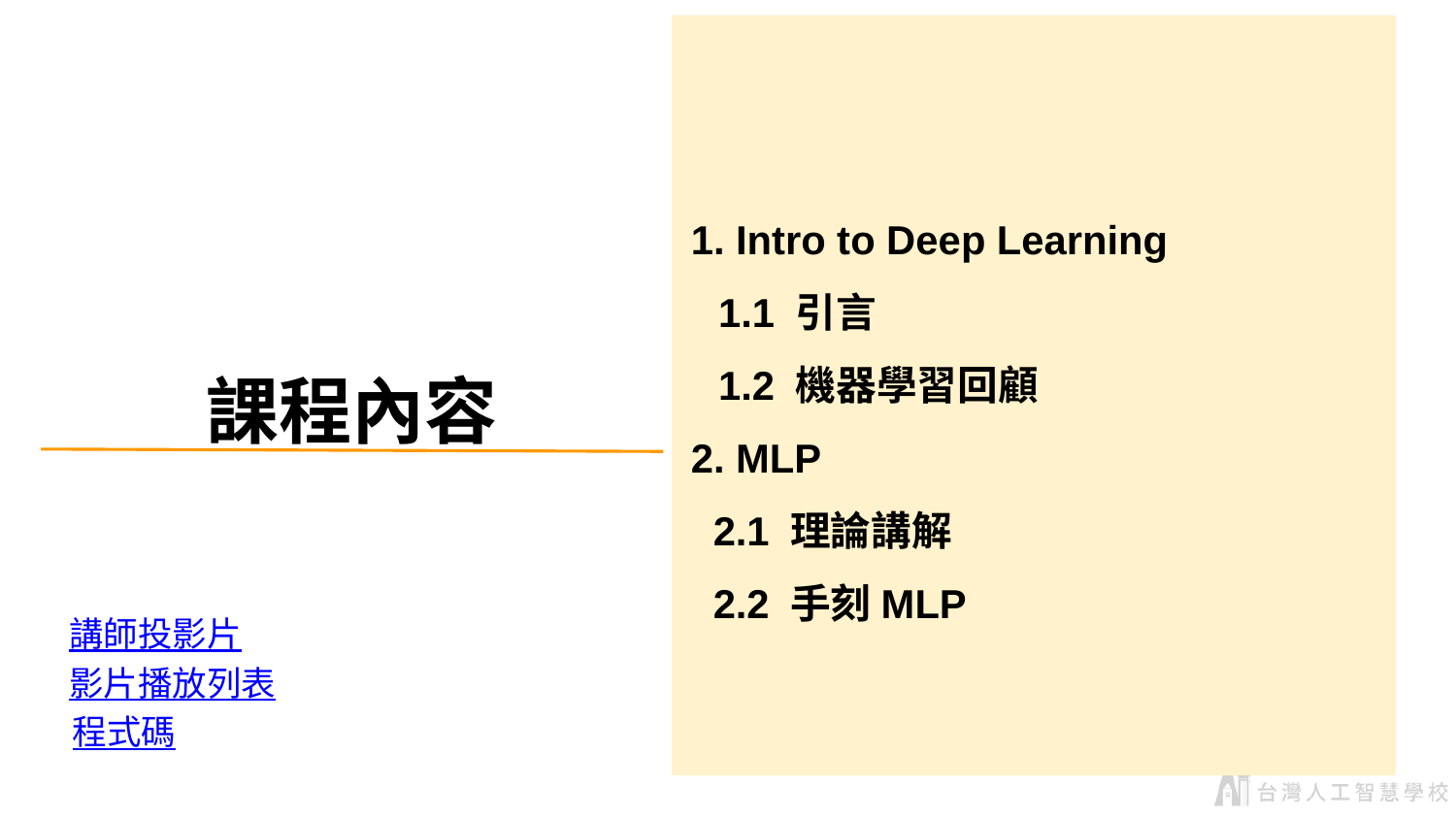

1. Intro to Deep Learning
   1.1 引言
   1.2 機器學習回顧
2. MLP
  2.1 理論講解
  2.2 手刻MLP

課程內容
講師投影片
影片播放列表
  程式碼